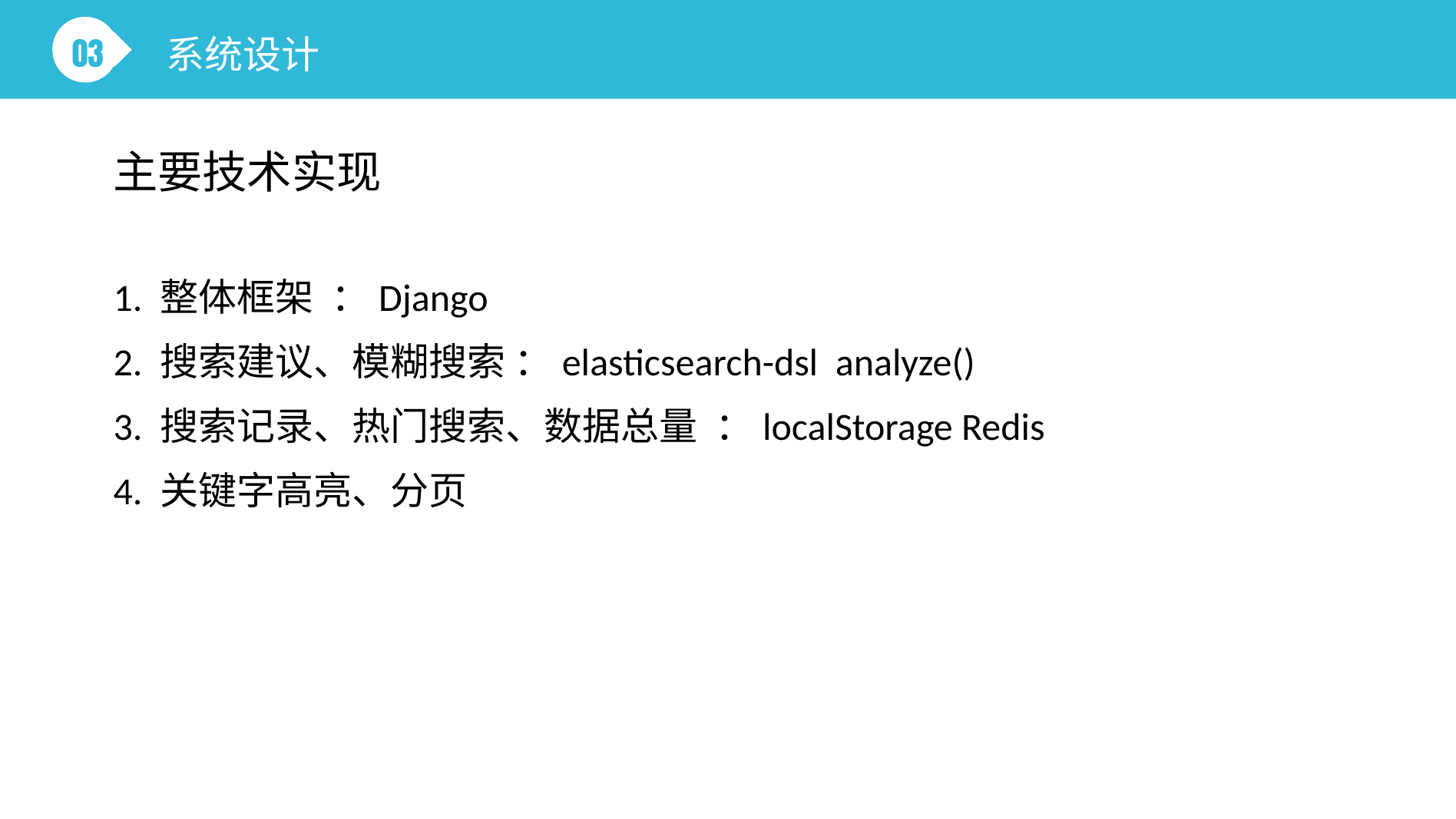

系统设计
03
主要技术实现
1. 整体框架  ：Django
2. 搜索建议、模糊搜索 ：elasticsearch-dsl  analyze()
3. 搜索记录、热门搜索、数据总量  ：localStorage Redis
4. 关键字高亮、分页